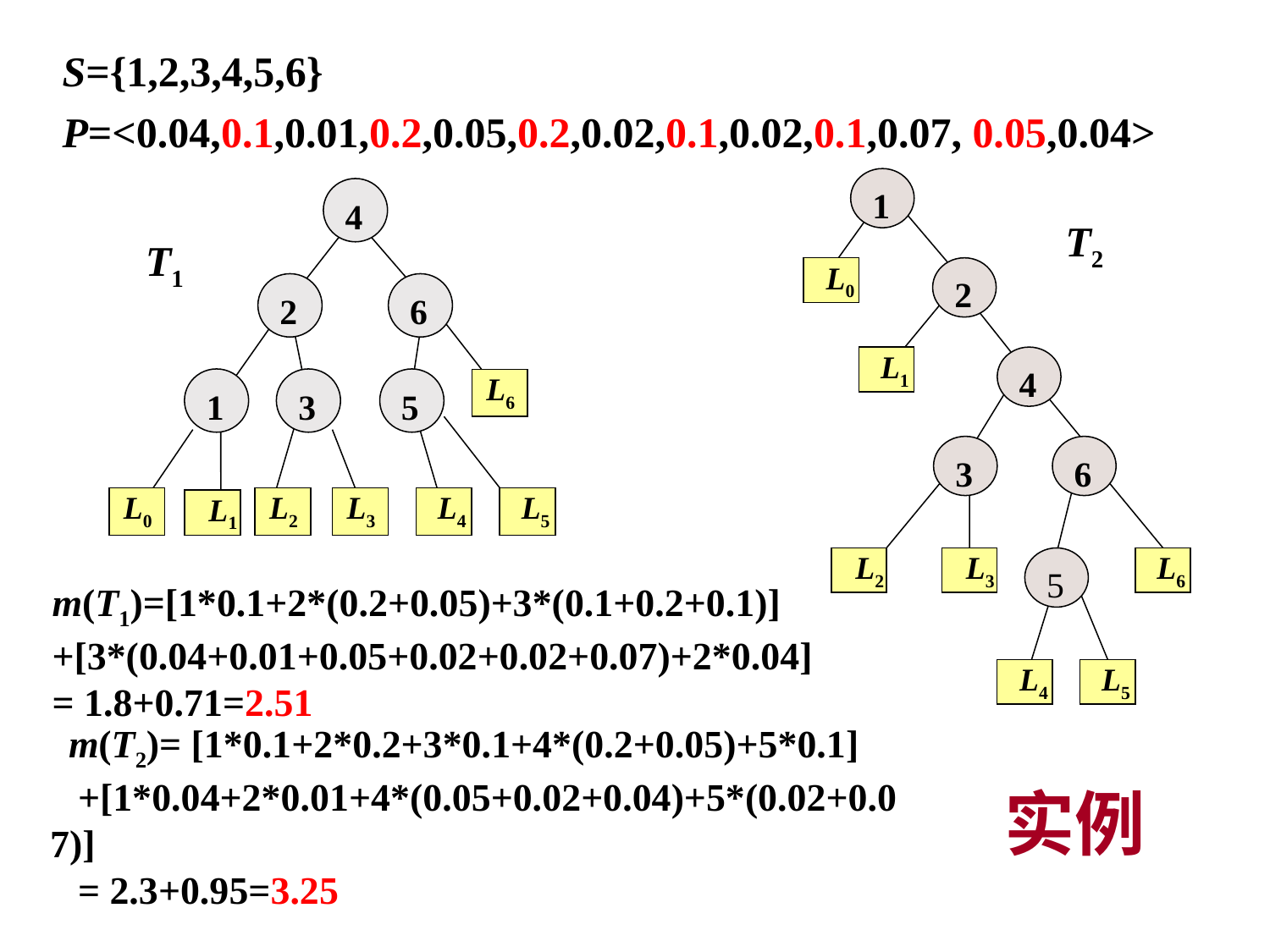

# S={1,2,3,4,5,6} P=<0.04,0.1,0.01,0.2,0.05,0.2,0.02,0.1,0.02,0.1,0.07, 0.05,0.04>
1
   L0
2
   L1
4
3
6
   L2
   L3
5
   L6
   L4
   L5

4
2
 6
1
3
 5
  L6
  L0
  L2
  L3
   L4
   L5
   L1

T2
T1
m(T1)=[1*0.1+2*(0.2+0.05)+3*(0.1+0.2+0.1)]
+[3*(0.04+0.01+0.05+0.02+0.02+0.07)+2*0.04]
= 1.8+0.71=2.51

m(T2)= [1*0.1+2*0.2+3*0.1+4*(0.2+0.05)+5*0.1]
+[1*0.04+2*0.01+4*(0.05+0.02+0.04)+5*(0.02+0.07)]
= 2.3+0.95=3.25
实例